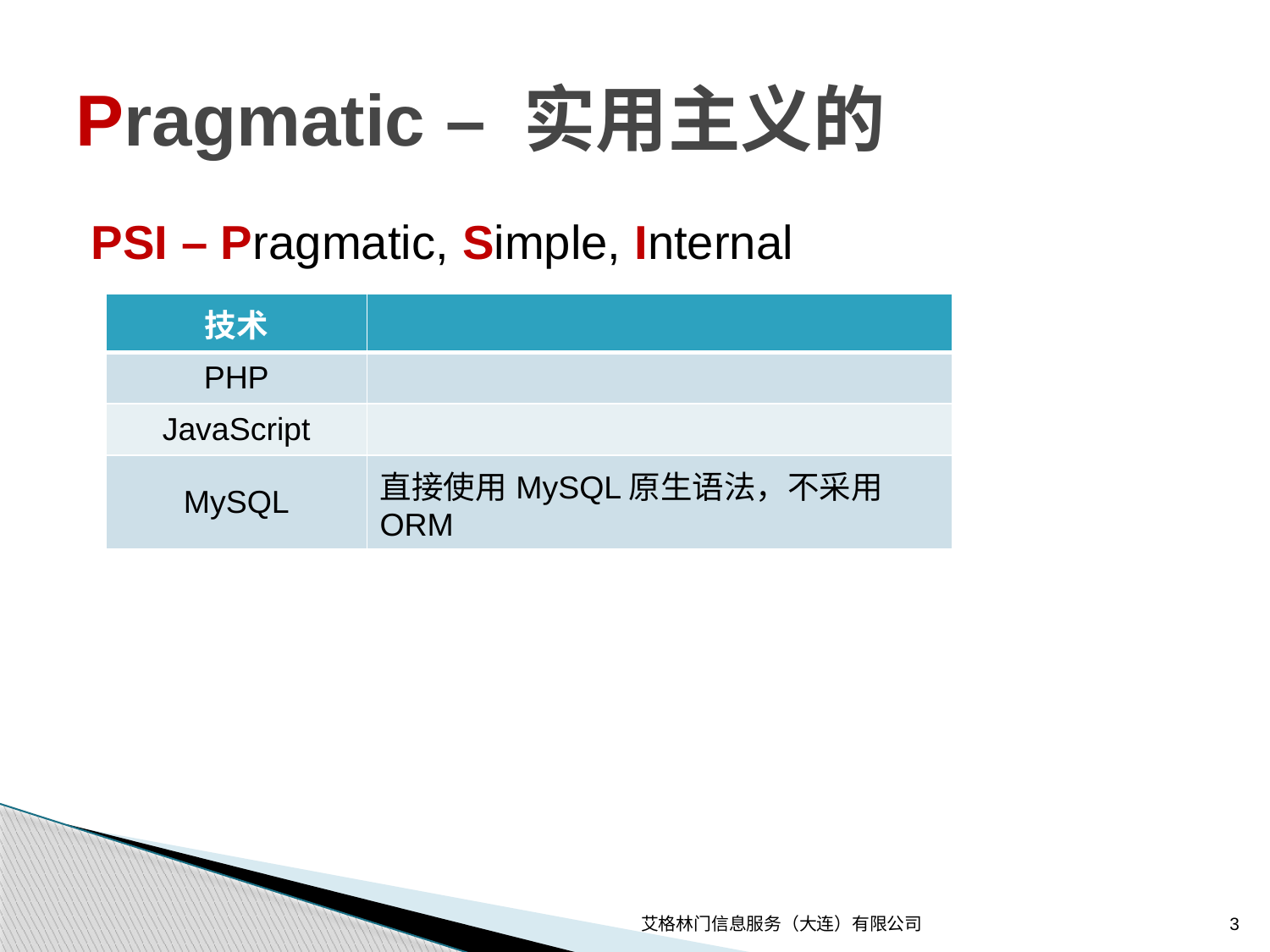

# Pragmatic – 实用主义的
PSI – Pragmatic, Simple, Internal
| 技术 |  |
| --- | --- |
| PHP |  |
| JavaScript |  |
| MySQL | 直接使用MySQL原生语法，不采用ORM |
艾格林门信息服务（大连）有限公司
3